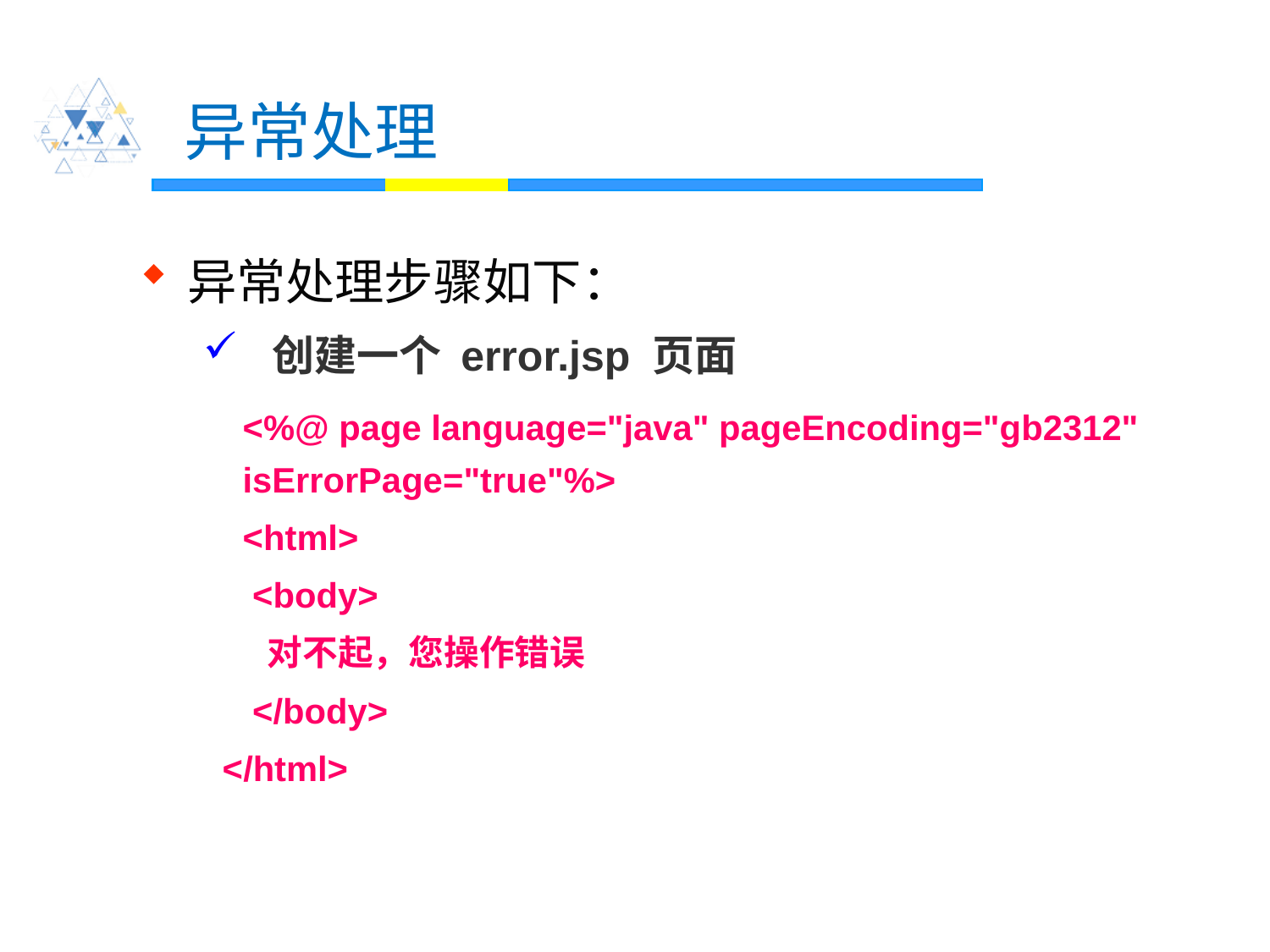

# 异常处理
异常处理步骤如下：
  创建一个 error.jsp 页面
	<%@ page language="java" pageEncoding="gb2312" isErrorPage="true"%>
	<html>
	 <body>
	  对不起，您操作错误
	 </body>
  </html>